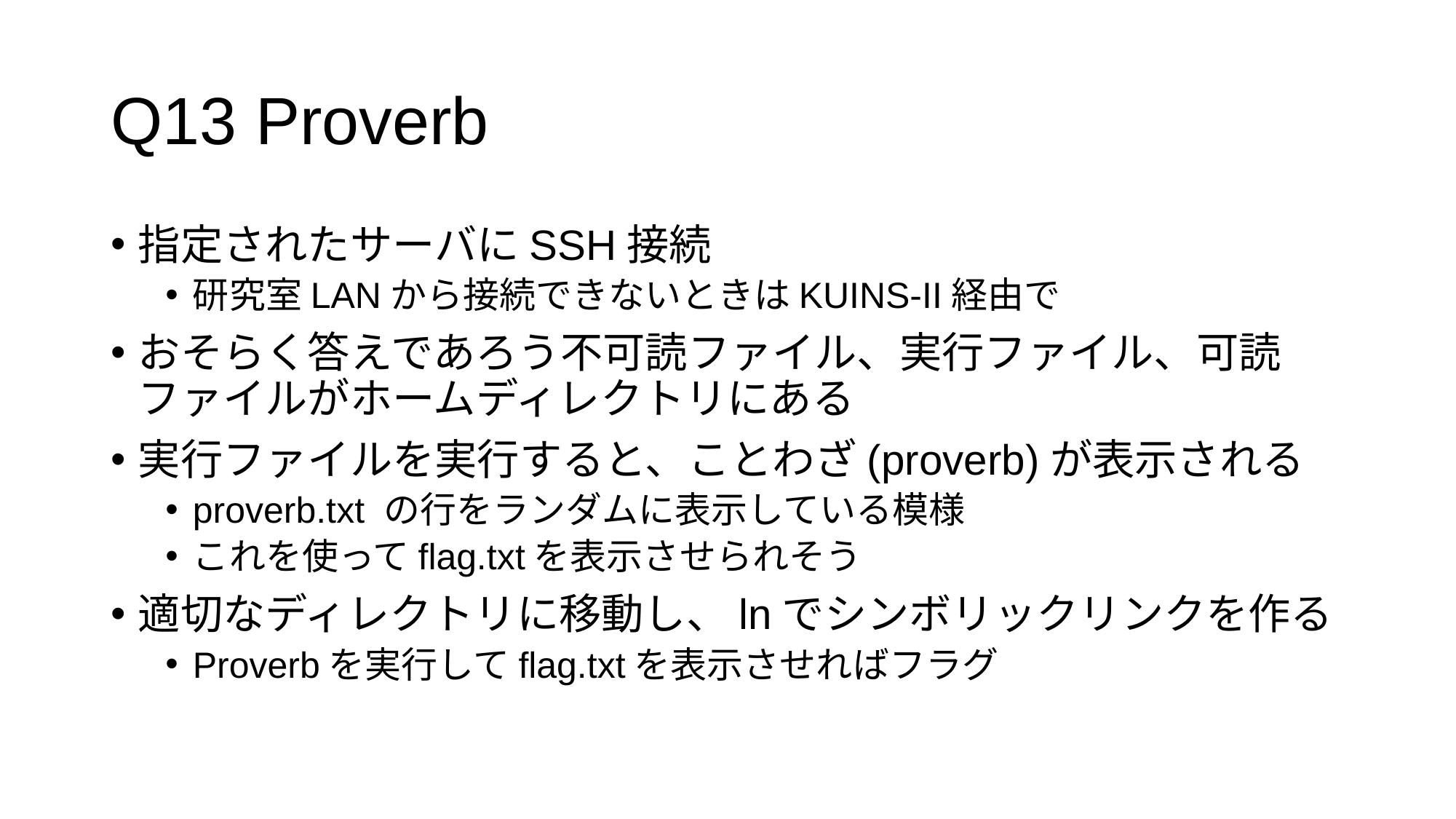

# Q13 Proverb
指定されたサーバにSSH接続
研究室LANから接続できないときはKUINS-II経由で
おそらく答えであろう不可読ファイル、実行ファイル、可読ファイルがホームディレクトリにある
実行ファイルを実行すると、ことわざ(proverb)が表示される
proverb.txt の行をランダムに表示している模様
これを使ってflag.txtを表示させられそう
適切なディレクトリに移動し、lnでシンボリックリンクを作る
Proverbを実行してflag.txtを表示させればフラグ